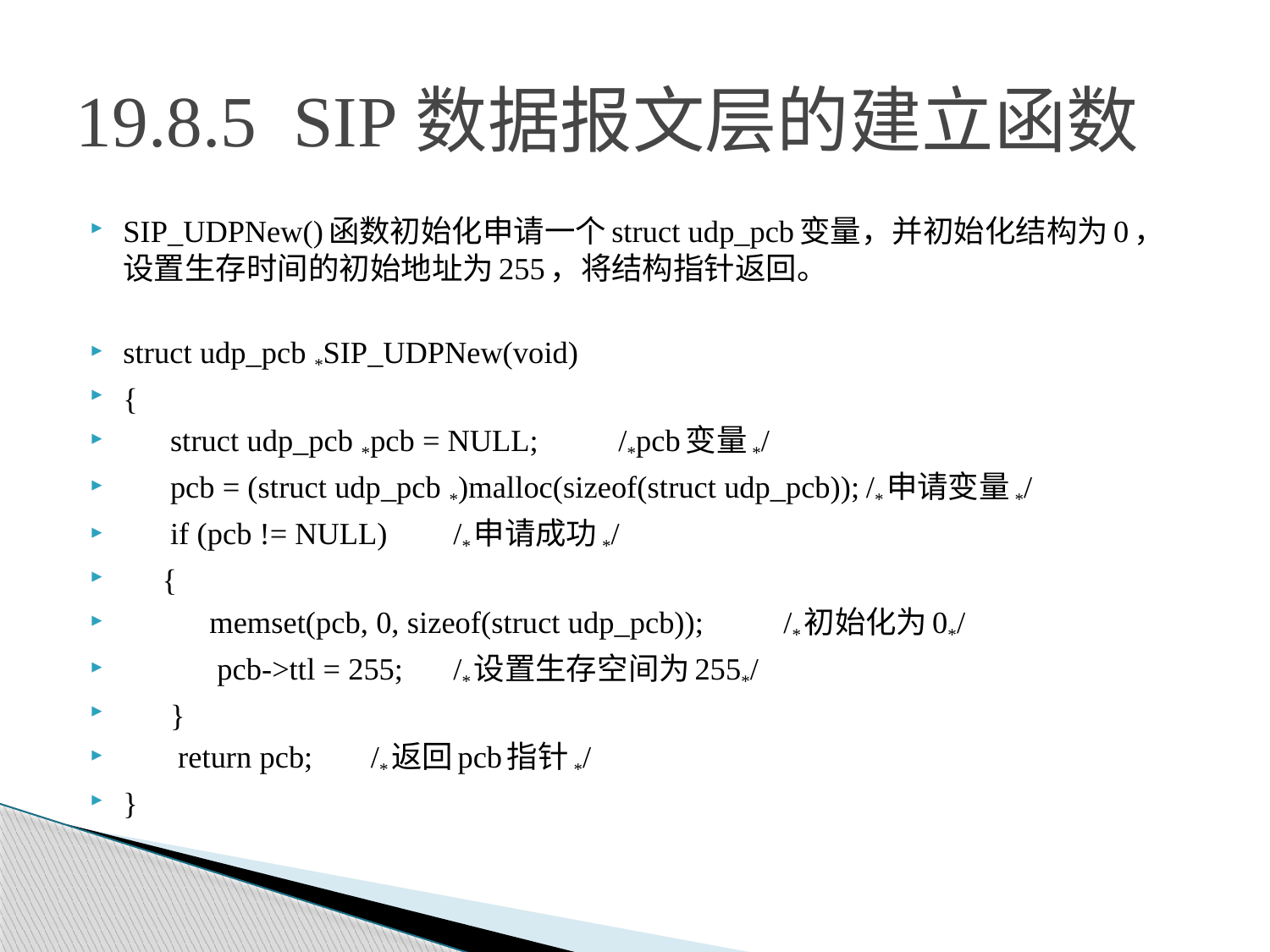

# 19.8.5  SIP数据报文层的建立函数
SIP_UDPNew()函数初始化申请一个struct udp_pcb变量，并初始化结构为0，设置生存时间的初始地址为255，将结构指针返回。

struct udp_pcb *SIP_UDPNew(void)
{
      struct udp_pcb *pcb = NULL;			/*pcb变量*/
      pcb = (struct udp_pcb *)malloc(sizeof(struct udp_pcb));	/*申请变量*/
      if (pcb != NULL) 				/*申请成功*/
     {
           memset(pcb, 0, sizeof(struct udp_pcb));	/*初始化为0*/
            pcb->ttl = 255;				/*设置生存空间为255*/
      }
       return pcb;				/*返回pcb指针*/
}